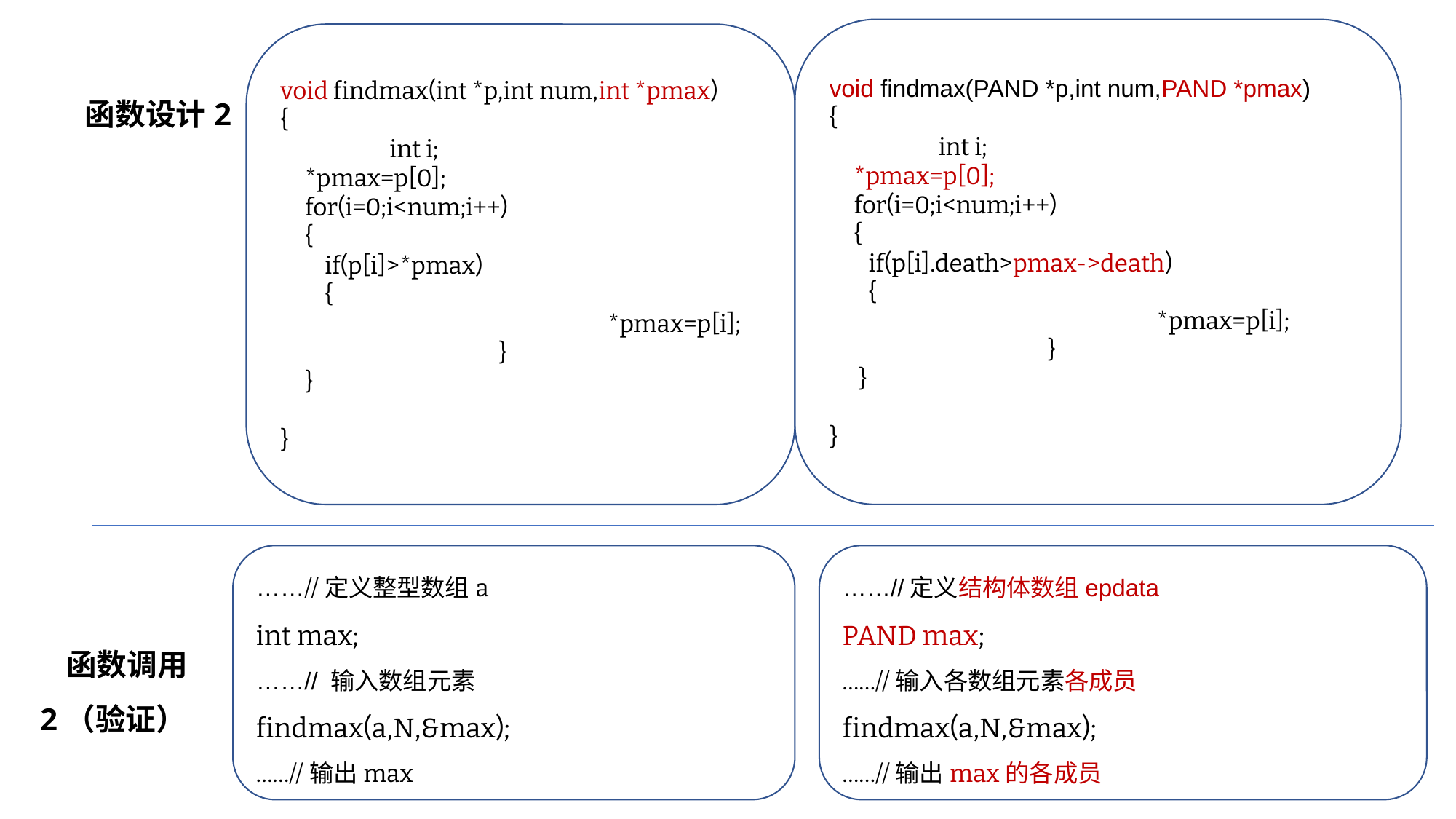

void findmax(PAND *p,int num,PAND *pmax)
{
	int i;
     *pmax=p[0];
     for(i=0;i<num;i++)
     {
        if(p[i].death>pmax->death)
        {
			*pmax=p[i];
		}
      }

}
void findmax(int *p,int num,int *pmax)
{
	int i;
     *pmax=p[0];
     for(i=0;i<num;i++)
     {
         if(p[i]>*pmax)
         {
			*pmax=p[i];
		}
     }

}
函数设计2
……//定义整型数组a
int max;
……// 输入数组元素
findmax(a,N,&max);
……//输出max
……//定义结构体数组epdata
PAND max;
……//输入各数组元素各成员
findmax(a,N,&max);
……//输出max的各成员
   函数调用2（验证）